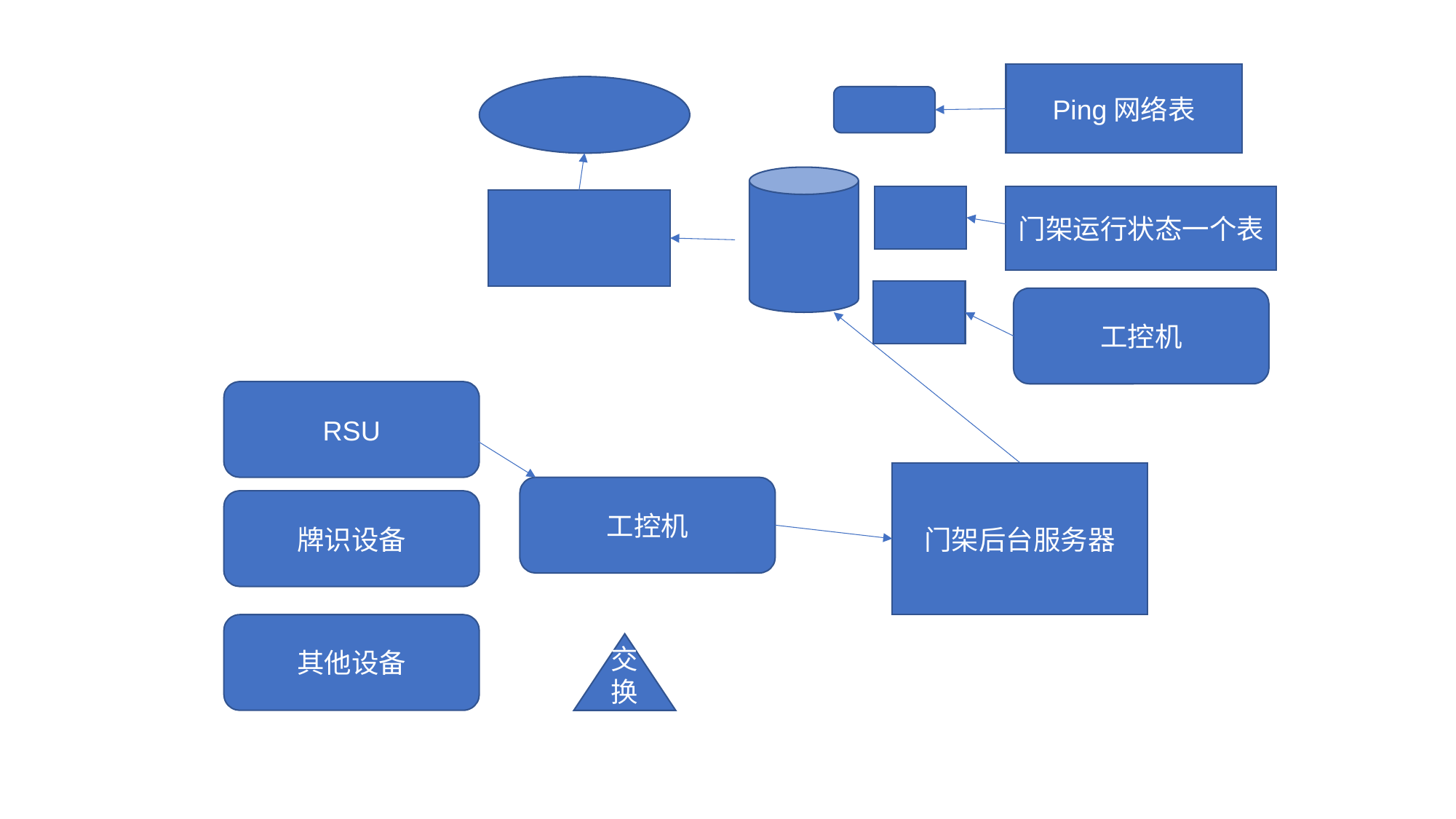

Ping网络表

门架运行状态一个表

工控机
RSU
门架后台服务器
工控机
牌识设备
其他设备
交换机